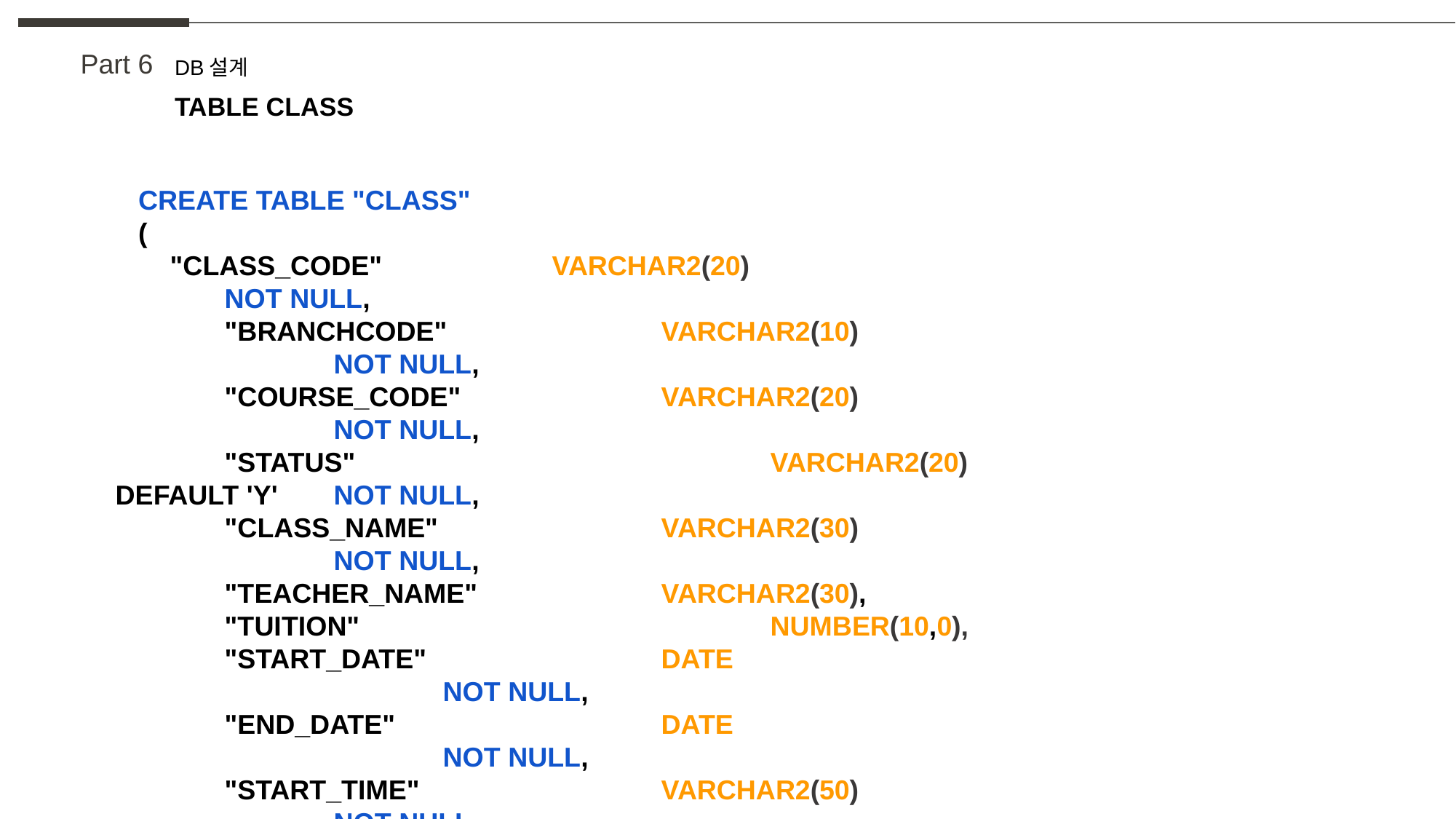

Part 6
DB설계
TABLE CLASS

   CREATE TABLE "CLASS"
   (
"CLASS_CODE" 		VARCHAR2(20) 				NOT NULL,
	"BRANCHCODE" 		VARCHAR2(10) 				NOT NULL,
	"COURSE_CODE" 		VARCHAR2(20) 				NOT NULL,
	"STATUS" 				VARCHAR2(20) DEFAULT 'Y' 	NOT NULL,
	"CLASS_NAME" 		VARCHAR2(30) 				NOT NULL,
	"TEACHER_NAME" 		VARCHAR2(30),
	"TUITION" 				NUMBER(10,0),
	"START_DATE"	 		DATE 						NOT NULL,
	"END_DATE" 			DATE 						NOT NULL,
	"START_TIME" 			VARCHAR2(50) 				NOT NULL,
	"END_TIME" 			VARCHAR2(50) 				NOT NULL,
	"CLASS_TARGET" 		VARCHAR2(1000),
	"ENTER" 				DATE,
	"UPDATEDATE" 			DATE,
	 CONSTRAINT "PK_CLASS" PRIMARY KEY ("CLASS_CODE")
)